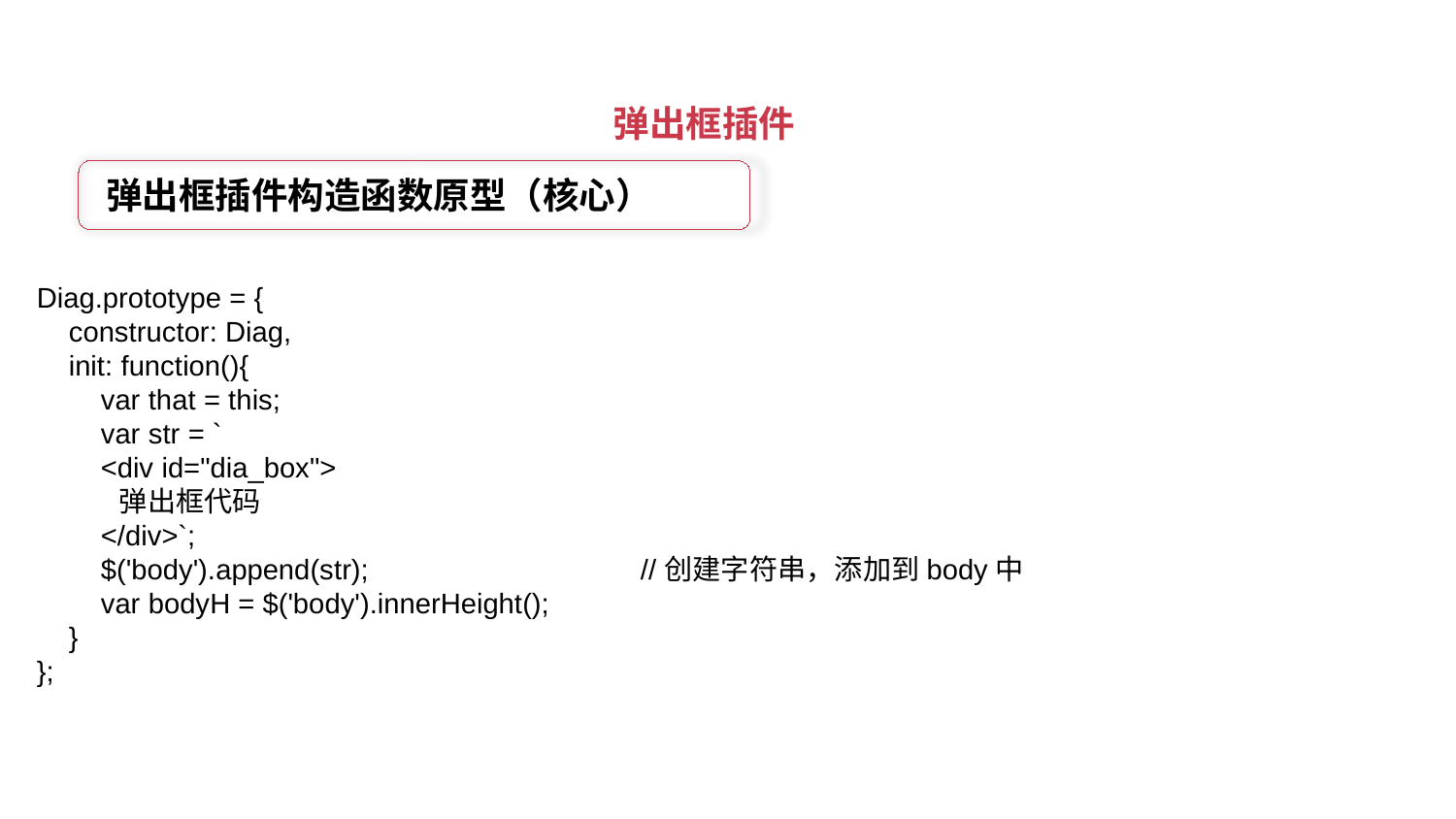

弹出框插件

弹出框插件构造函数原型（核心）
Diag.prototype = {
    constructor: Diag,
    init: function(){
        var that = this;
        var str = `
        <div id="dia_box">
            弹出框代码
        </div>`;
        $('body').append(str);                                  //创建字符串，添加到body中
        var bodyH = $('body').innerHeight();
    }
};